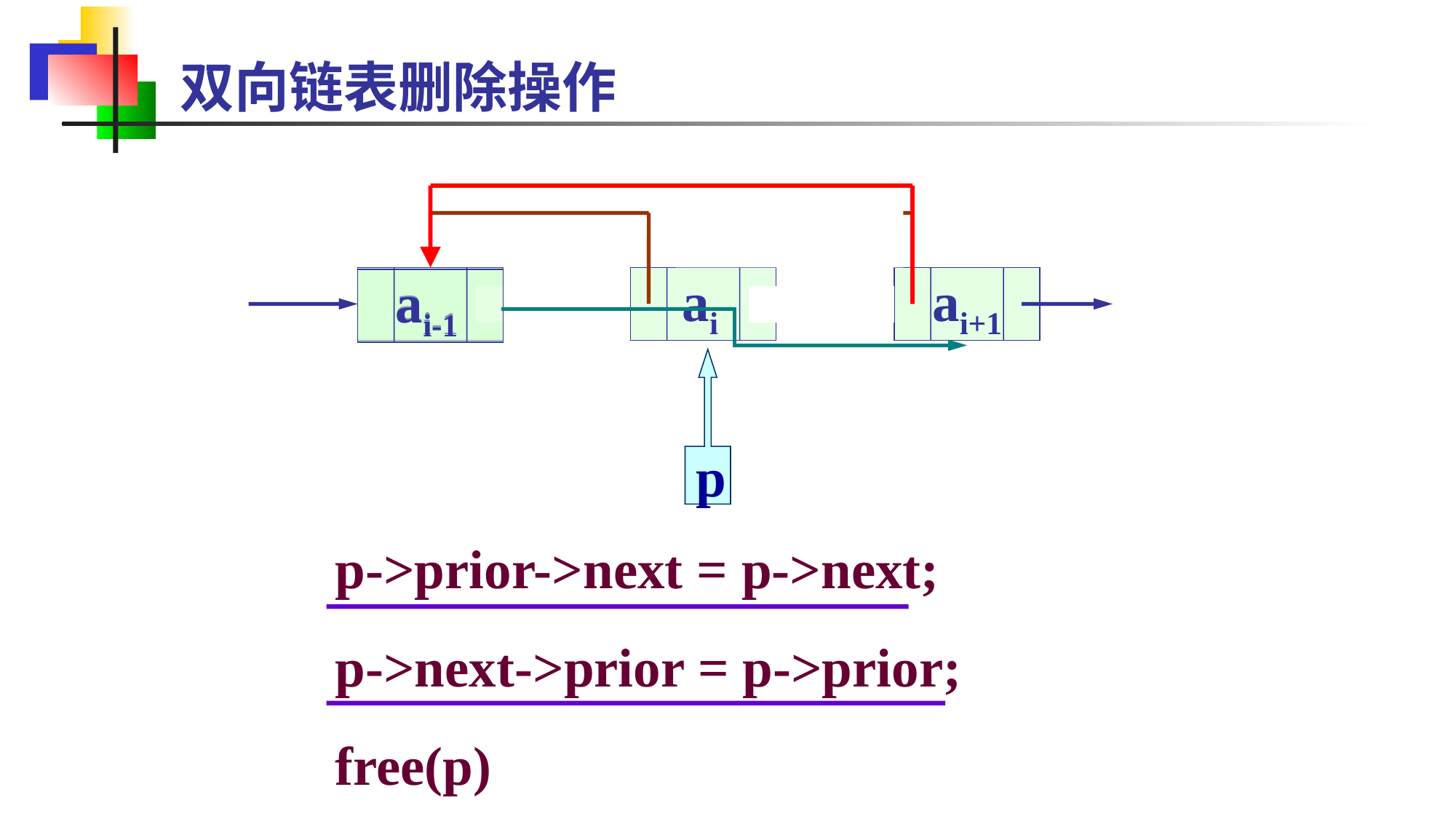

双向链表删除操作

  ai-1

   ai

  ai+1

  ai-1

p
p->prior->next = p->next;
p->next->prior = p->prior;
free(p)